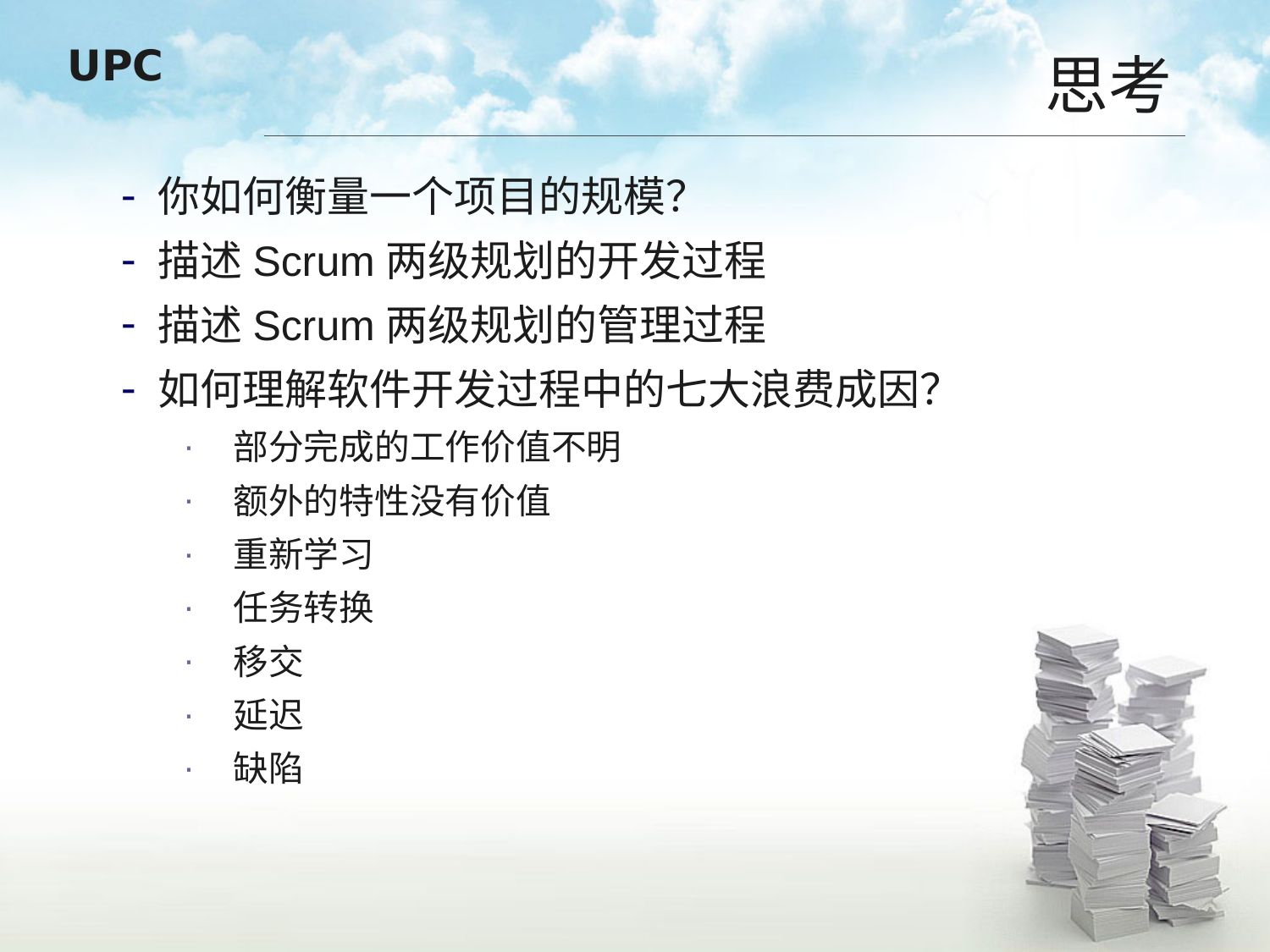

# 思考
你如何衡量一个项目的规模？
描述Scrum两级规划的开发过程
描述Scrum两级规划的管理过程
如何理解软件开发过程中的七大浪费成因？
部分完成的工作价值不明
额外的特性没有价值
重新学习
任务转换
移交
延迟
缺陷